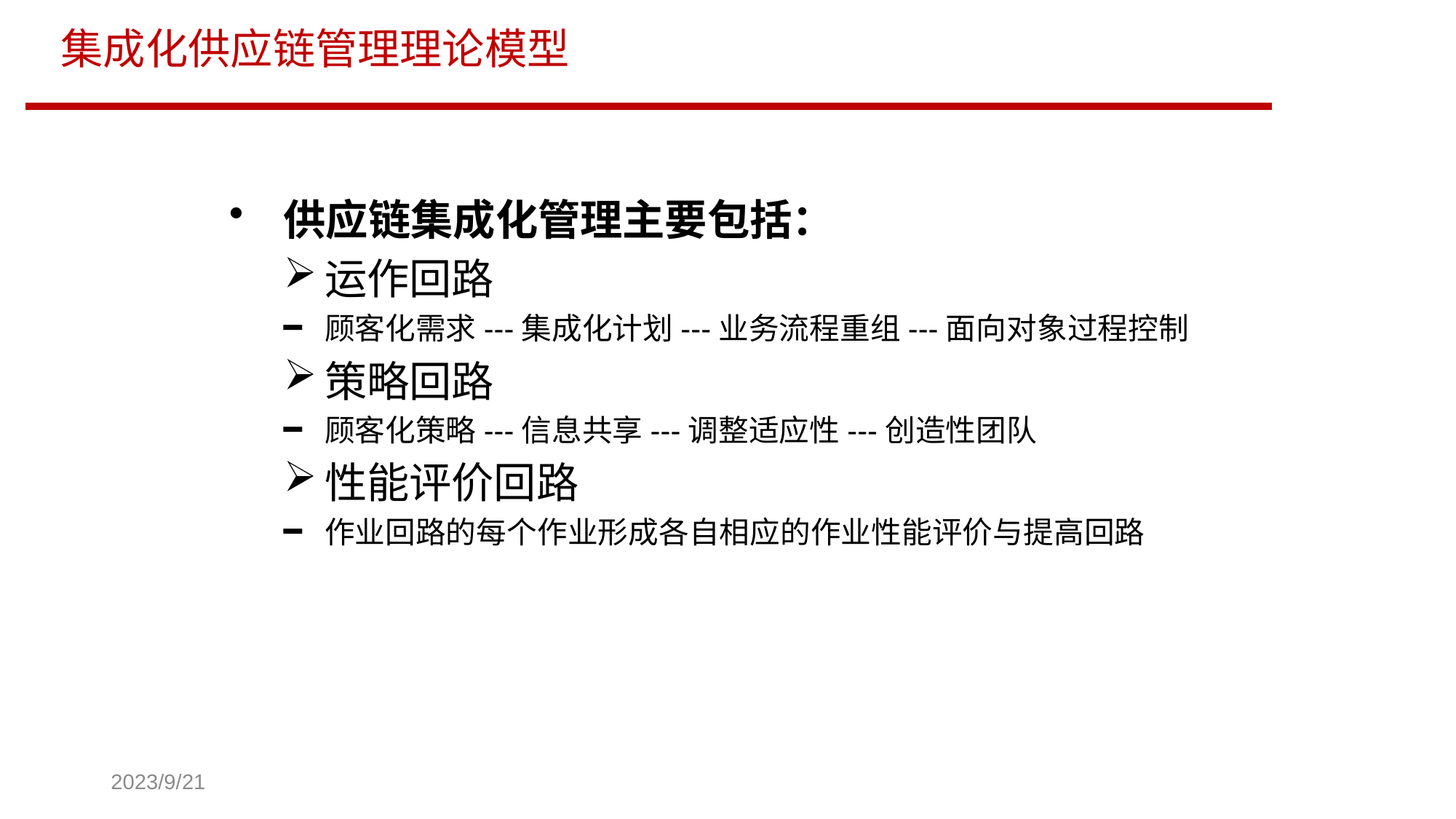

集成化供应链管理理论模型
供应链集成化管理主要包括：
运作回路
顾客化需求---集成化计划---业务流程重组---面向对象过程控制
策略回路
顾客化策略---信息共享---调整适应性---创造性团队
性能评价回路
作业回路的每个作业形成各自相应的作业性能评价与提高回路
2023/9/21